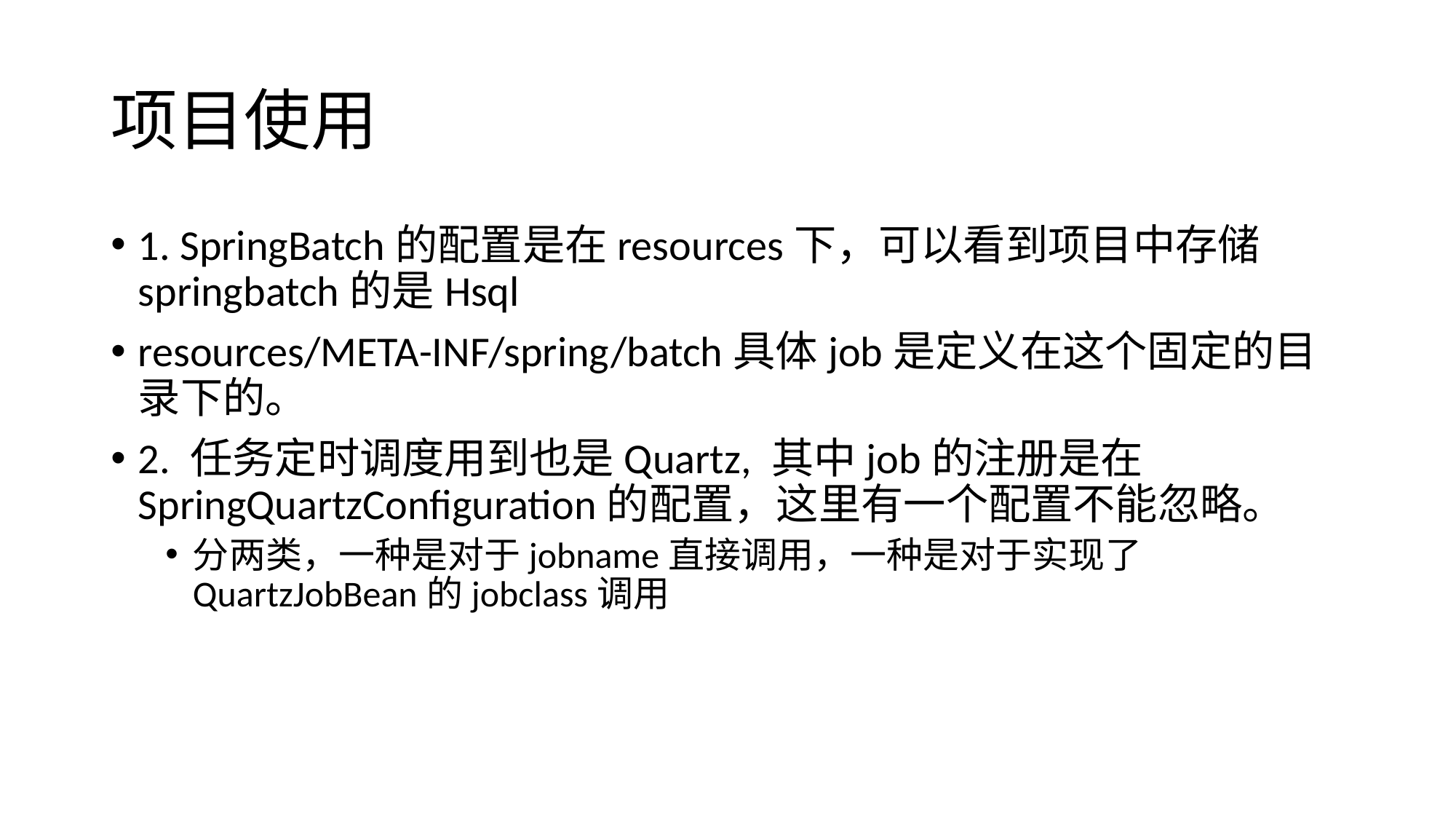

# 项目使用
1. SpringBatch的配置是在resources下，可以看到项目中存储springbatch的是Hsql
resources/META-INF/spring/batch具体job是定义在这个固定的目录下的。
2. 任务定时调度用到也是Quartz, 其中job的注册是在SpringQuartzConfiguration的配置，这里有一个配置不能忽略。
分两类，一种是对于jobname直接调用，一种是对于实现了QuartzJobBean的jobclass调用